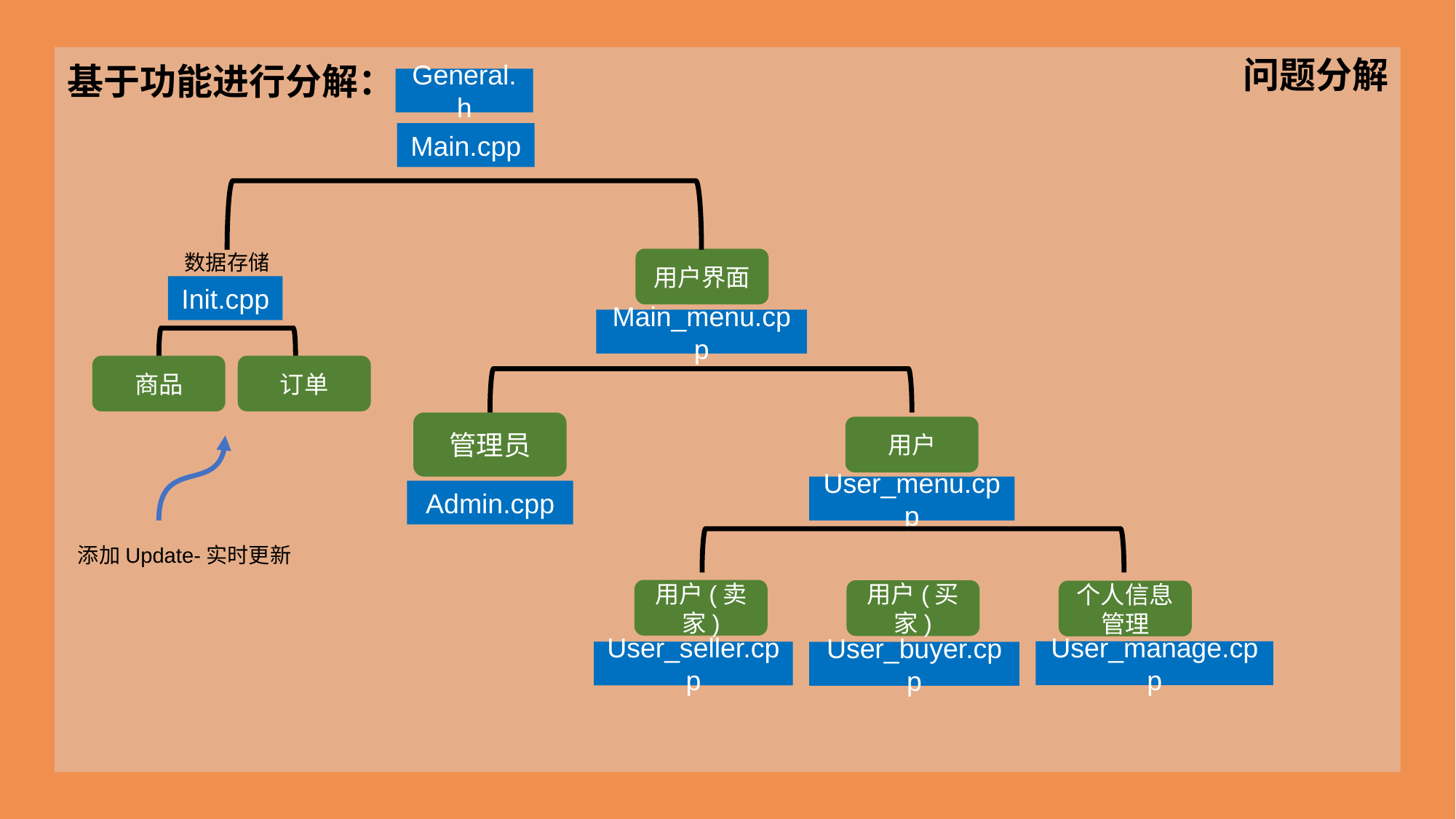

问题分解
基于功能进行分解：
General.h
Main.cpp

数据存储
用户界面

Init.cpp
Main_menu.cpp

订单
商品
管理员
用户
User_menu.cpp
Admin.cpp
添加Update-实时更新
用户(卖家)
用户(买家)
个人信息管理
User_manage.cpp
User_seller.cpp
User_buyer.cpp